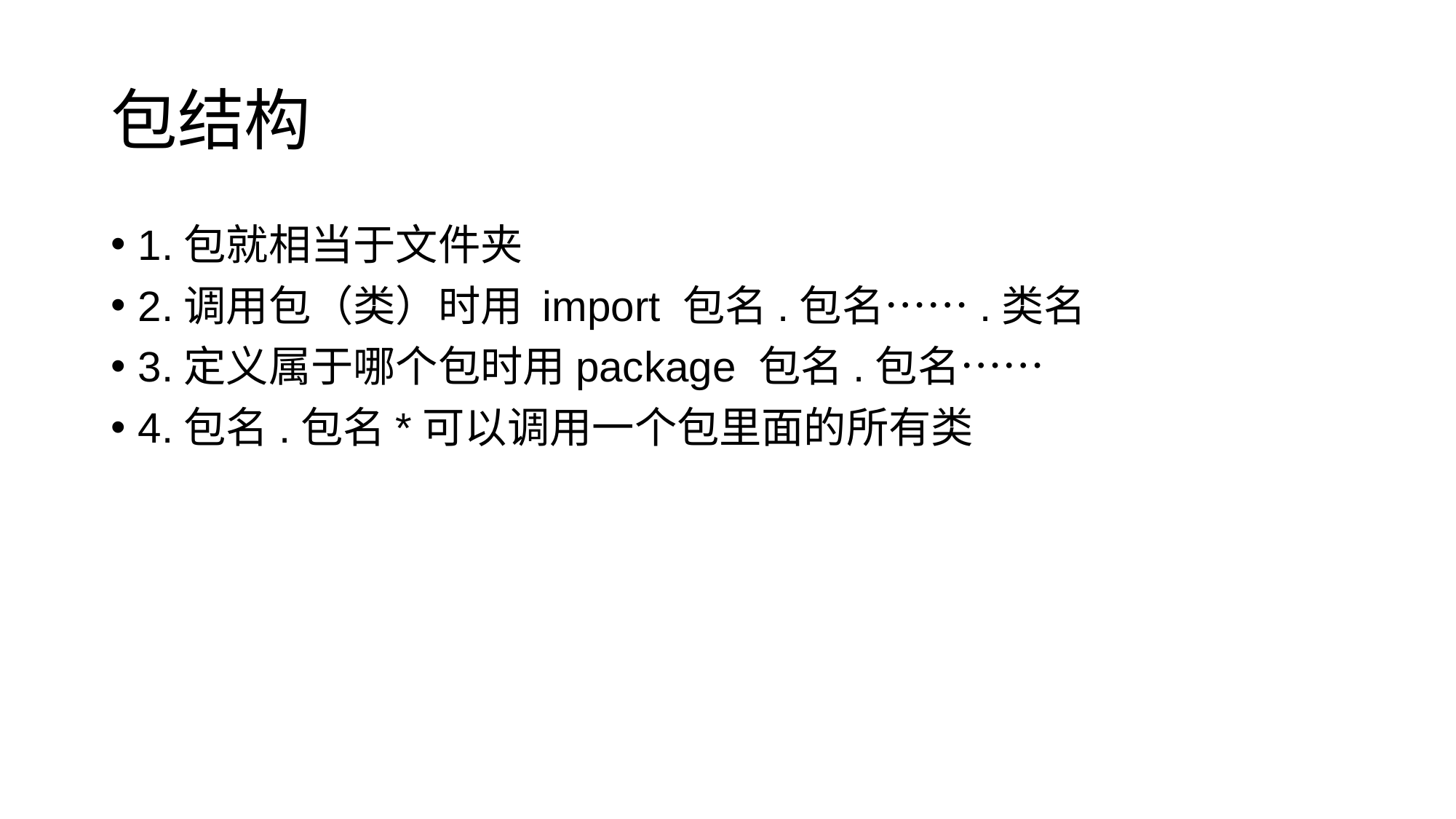

# 包结构
1.包就相当于文件夹
2.调用包（类）时用 import 包名.包名…….类名
3.定义属于哪个包时用package 包名.包名……
4.包名.包名*可以调用一个包里面的所有类